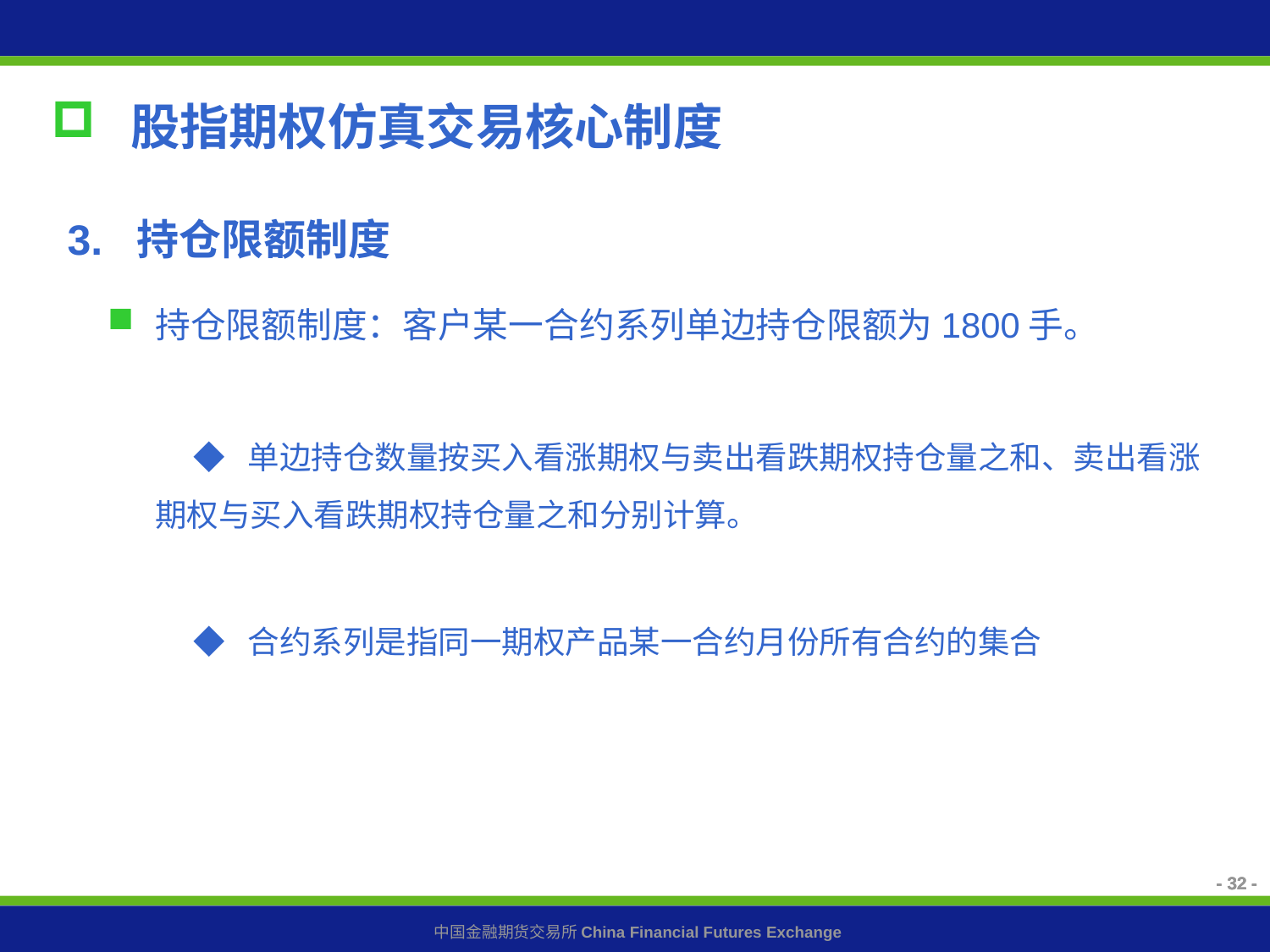

股指期权仿真交易核心制度
3.  持仓限额制度

持仓限额制度：客户某一合约系列单边持仓限额为1800手。

            ◆  单边持仓数量按买入看涨期权与卖出看跌期权持仓量之和、卖出看涨期权与买入看跌期权持仓量之和分别计算。

            ◆  合约系列是指同一期权产品某一合约月份所有合约的集合

- 32 -
- 32 -
- 32 -